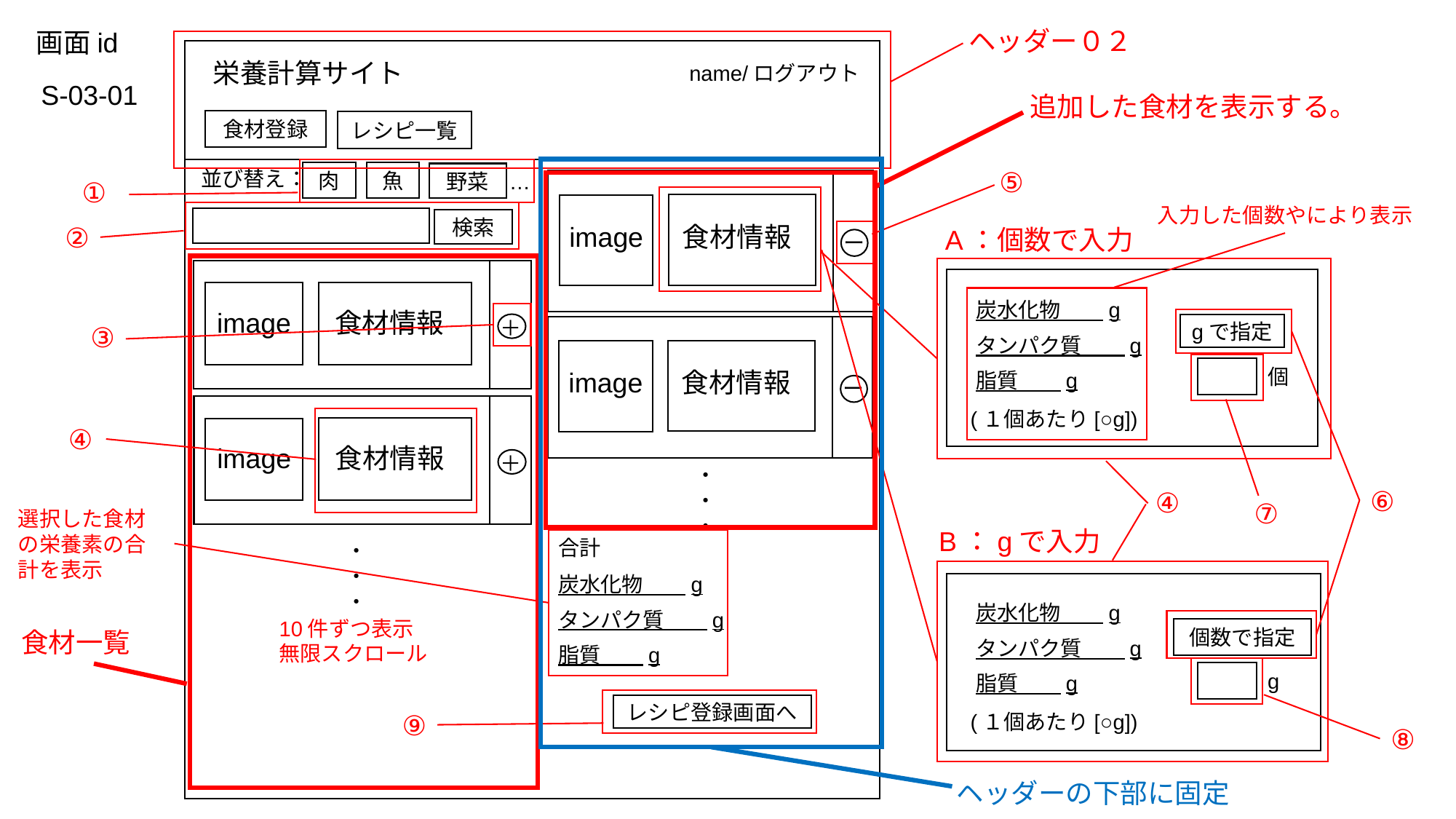

ヘッダー０２

画面id
S-03-01

栄養計算サイト
name/ログアウト
食材登録
レシピ一覧

追加した食材を表示する。

ヘッダーの下部に固定

①

並び替え：
⑤

魚
肉
…
野菜

image
食材情報
ー

入力した個数やにより表示

②

検索
A：個数で入力

食材一覧

image
食材情報
＋

炭水化物　　g

③

⑥
gで指定

image
食材情報
ー

タンパク質　　g

個
脂質　　g

image
食材情報
＋

(１個あたり[○g])

④
・
・
・
④
⑦
選択した食材の栄養素の合計を表示

B：gで入力
合計
・
・
・

炭水化物　　g

炭水化物　　g
タンパク質　　g
10件ずつ表示
無限スクロール
個数で指定
タンパク質　　g
脂質　　g

g
脂質　　g

レシピ登録画面へ
(１個あたり[○g])
⑨
⑧